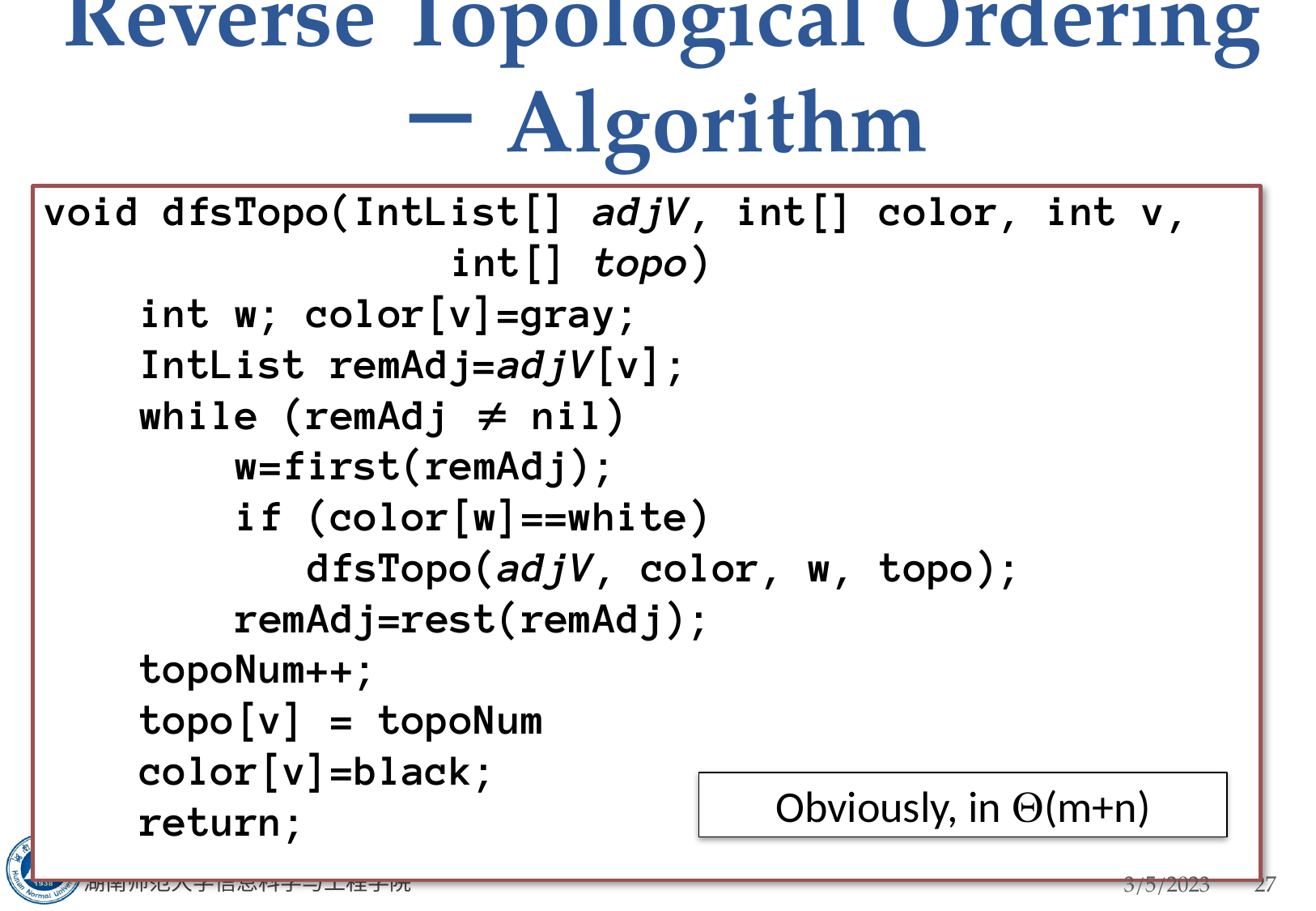

# Reverse Topological Ordering －Algorithm
void dfsTopo(IntList[] adjV, int[] color, int v,
                 int[] topo)
    int w; color[v]=gray;
    IntList remAdj=adjV[v];
    while (remAdj ≠ nil)
        w=first(remAdj);
        if (color[w]==white)
           dfsTopo(adjV, color, w, topo);
        remAdj=rest(remAdj);
    topoNum++;
    topo[v] = topoNum
    color[v]=black;
    return;
Obviously, in Θ(m+n)
湖南师范大学信息科学与工程学院
3/5/2023
27